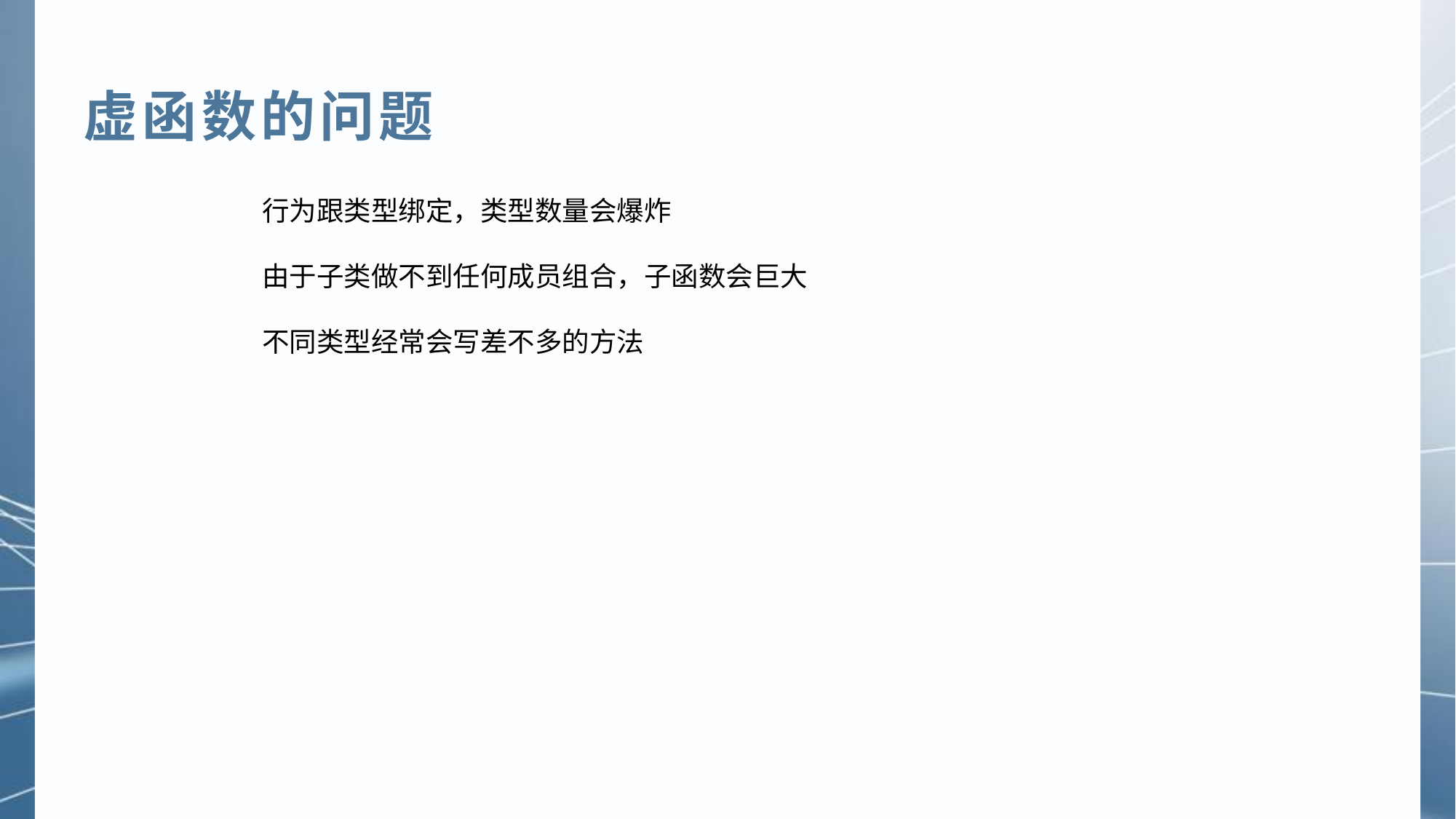

虚函数的问题
行为跟类型绑定，类型数量会爆炸

由于子类做不到任何成员组合，子函数会巨大

不同类型经常会写差不多的方法